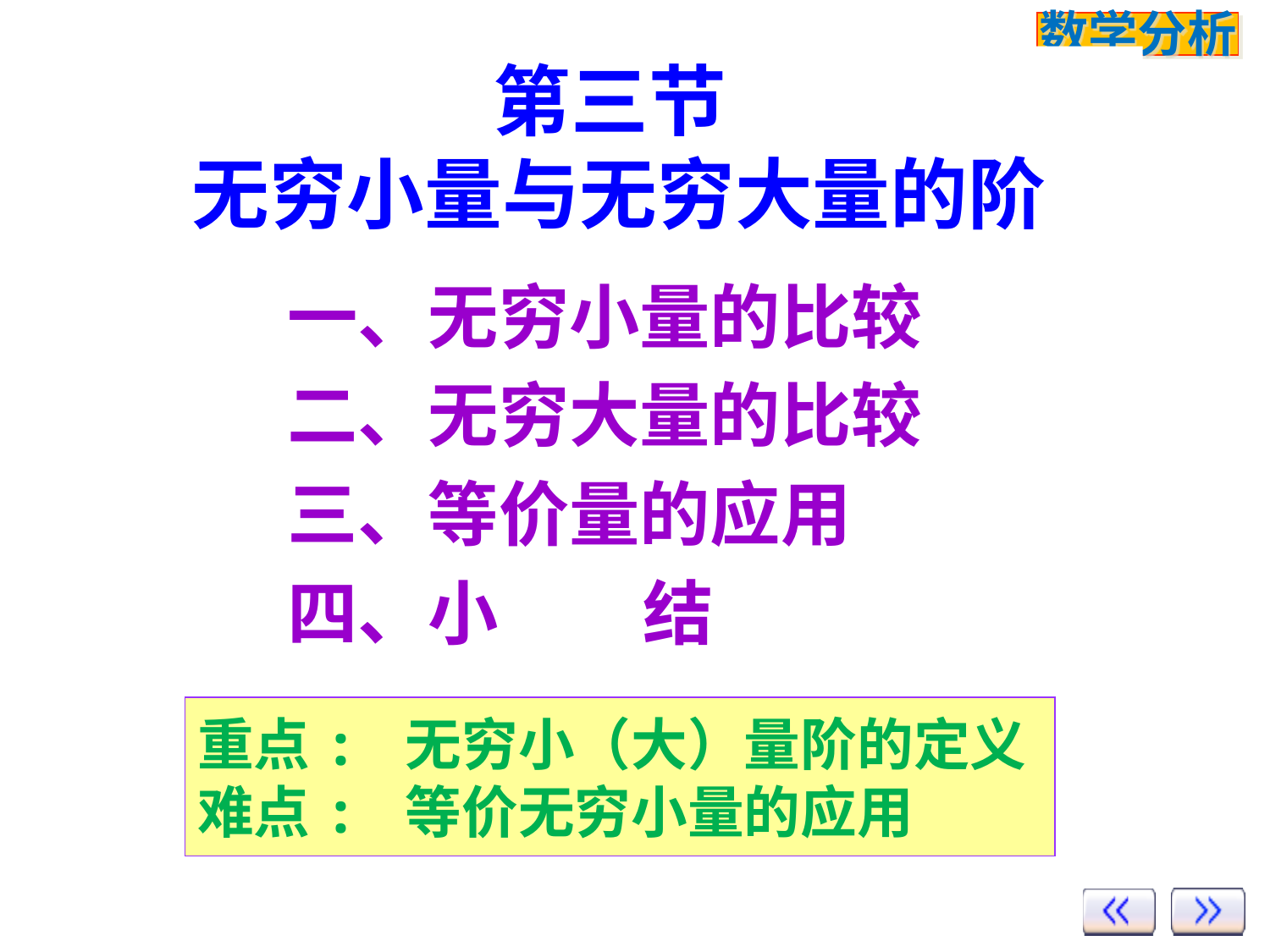

# 第三节 无穷小量与无穷大量的阶
一、无穷小量的比较
二、无穷大量的比较
三、等价量的应用
四、小         结
重点: 无穷小（大）量阶的定义
难点: 等价无穷小量的应用